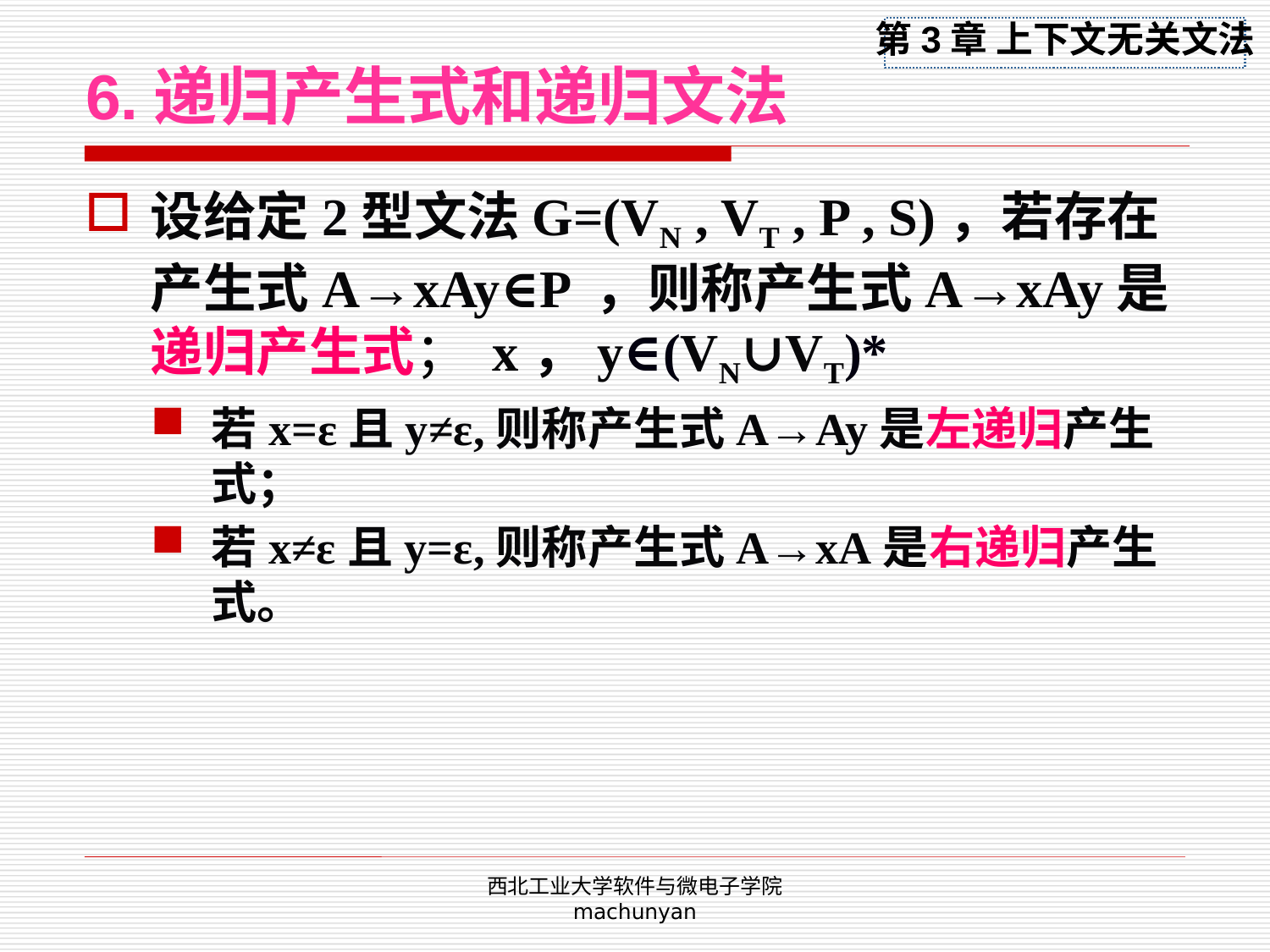

6.递归产生式和递归文法
设给定2型文法G=(VN , VT , P , S)，若存在产生式A→xAy∈P ，则称产生式A→xAy是递归产生式； x，y∈(VN∪VT)*
若x=ε且y≠ε,则称产生式A→Ay是左递归产生式；
若x≠ε且y=ε,则称产生式A→xA是右递归产生式。

西北工业大学软件与微电子学院 machunyan
38